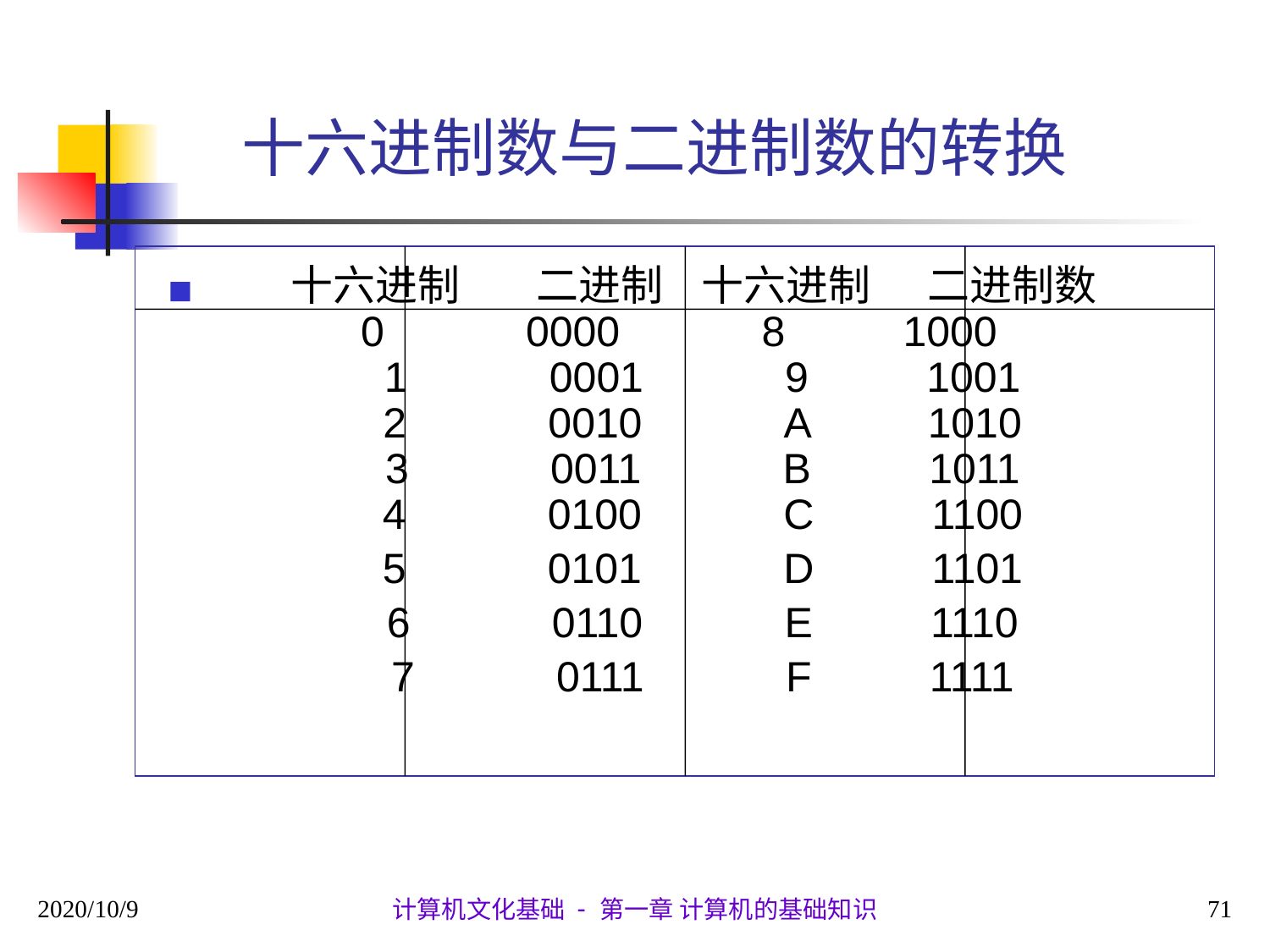

十六进制数与二进制数的转换

  十六进制        二进制    十六进制      二进制数
0            0000            8          1000
1            0001            9          1001
2            0010            A          1010
3            0011            B          1011
4            0100            C          1100
	5            0101            D          1101
	6            0110            E          1110
	7            0111            F          1111
2020/10/9
71
计算机文化基础 - 第一章 计算机的基础知识